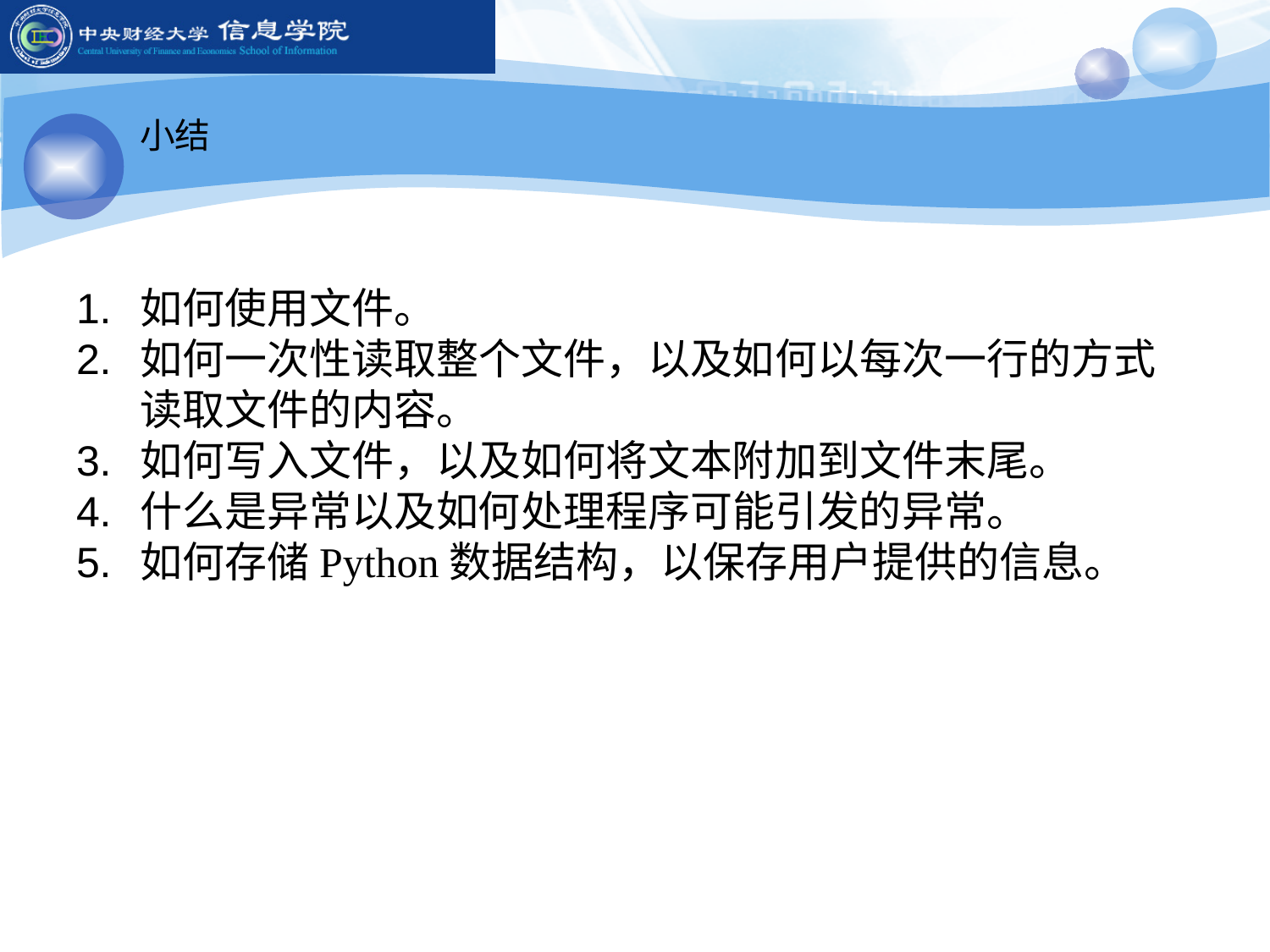

小结
如何使用文件。
如何一次性读取整个文件，以及如何以每次一行的方式读取文件的内容。
如何写入文件，以及如何将文本附加到文件末尾。
什么是异常以及如何处理程序可能引发的异常。
如何存储Python数据结构，以保存用户提供的信息。